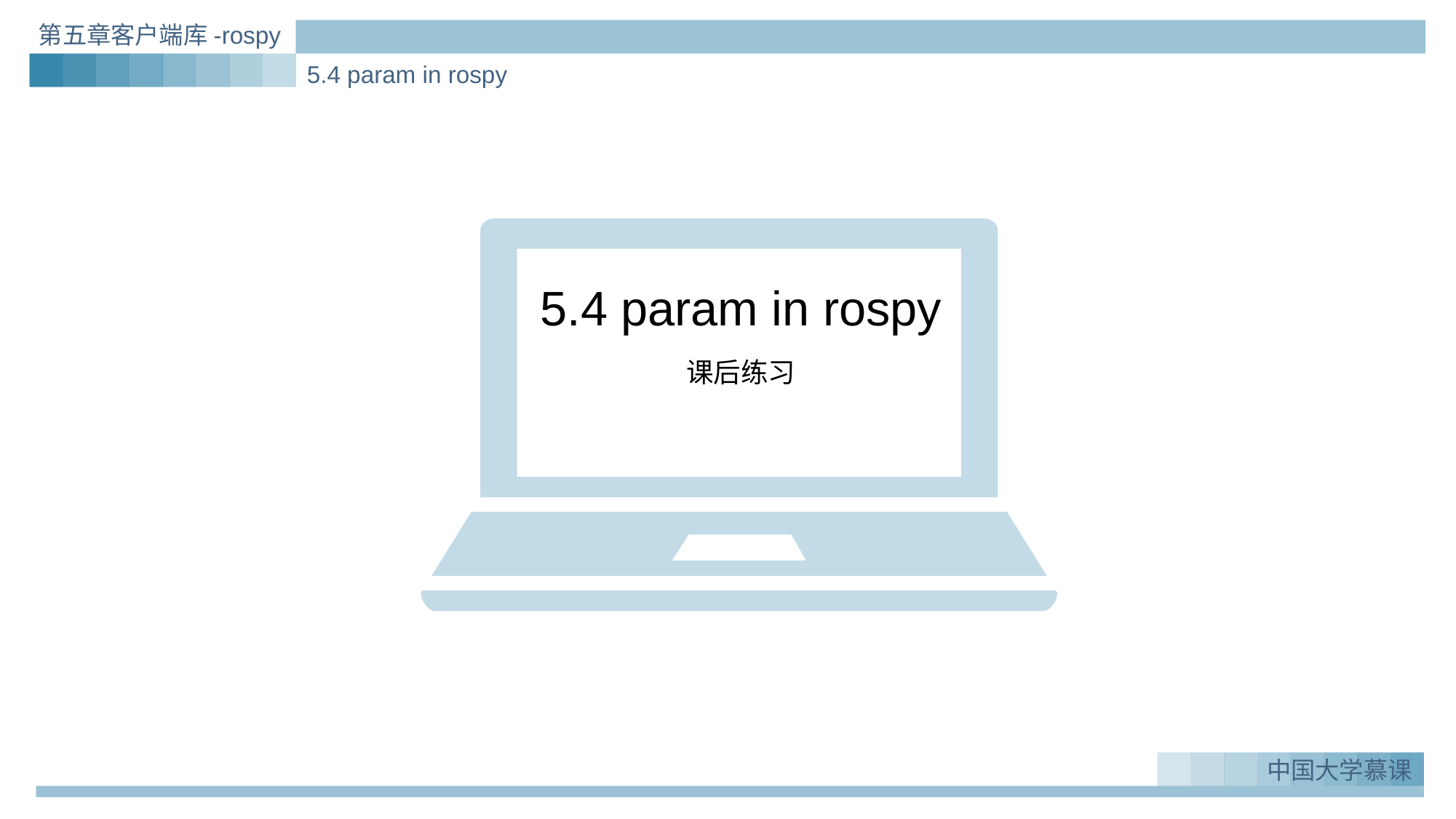

第五章客户端库-rospy
5.4 param in rospy

5.4 param in rospy
课后练习
中国大学慕课